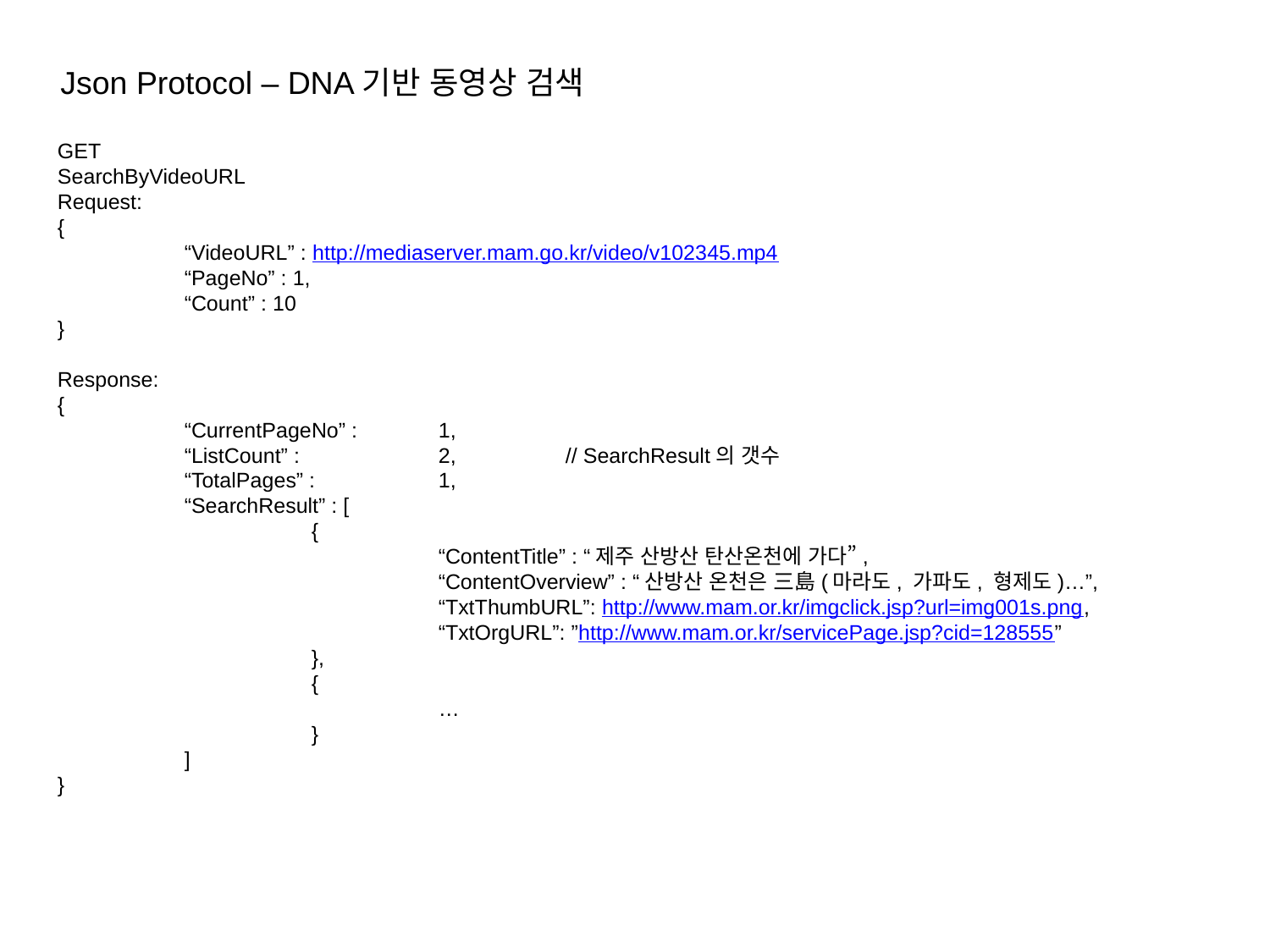

Json Protocol – DNA기반 동영상 검색

GET
SearchByVideoURL
Request:
{
	“VideoURL” : http://mediaserver.mam.go.kr/video/v102345.mp4
	“PageNo” : 1,
	“Count” : 10
}

Response:
{
	“CurrentPageNo” : 	1,
	“ListCount” :		2,	// SearchResult의 갯수
	“TotalPages” :	1,
	“SearchResult” : [
		{
			“ContentTitle” : “제주 산방산 탄산온천에 가다”,
			“ContentOverview” : “산방산 온천은 三島(마라도, 가파도, 형제도)…”,
			“TxtThumbURL”: http://www.mam.or.kr/imgclick.jsp?url=img001s.png,
			“TxtOrgURL”: ”http://www.mam.or.kr/servicePage.jsp?cid=128555”
		},
		{
			…
		}
	]
}